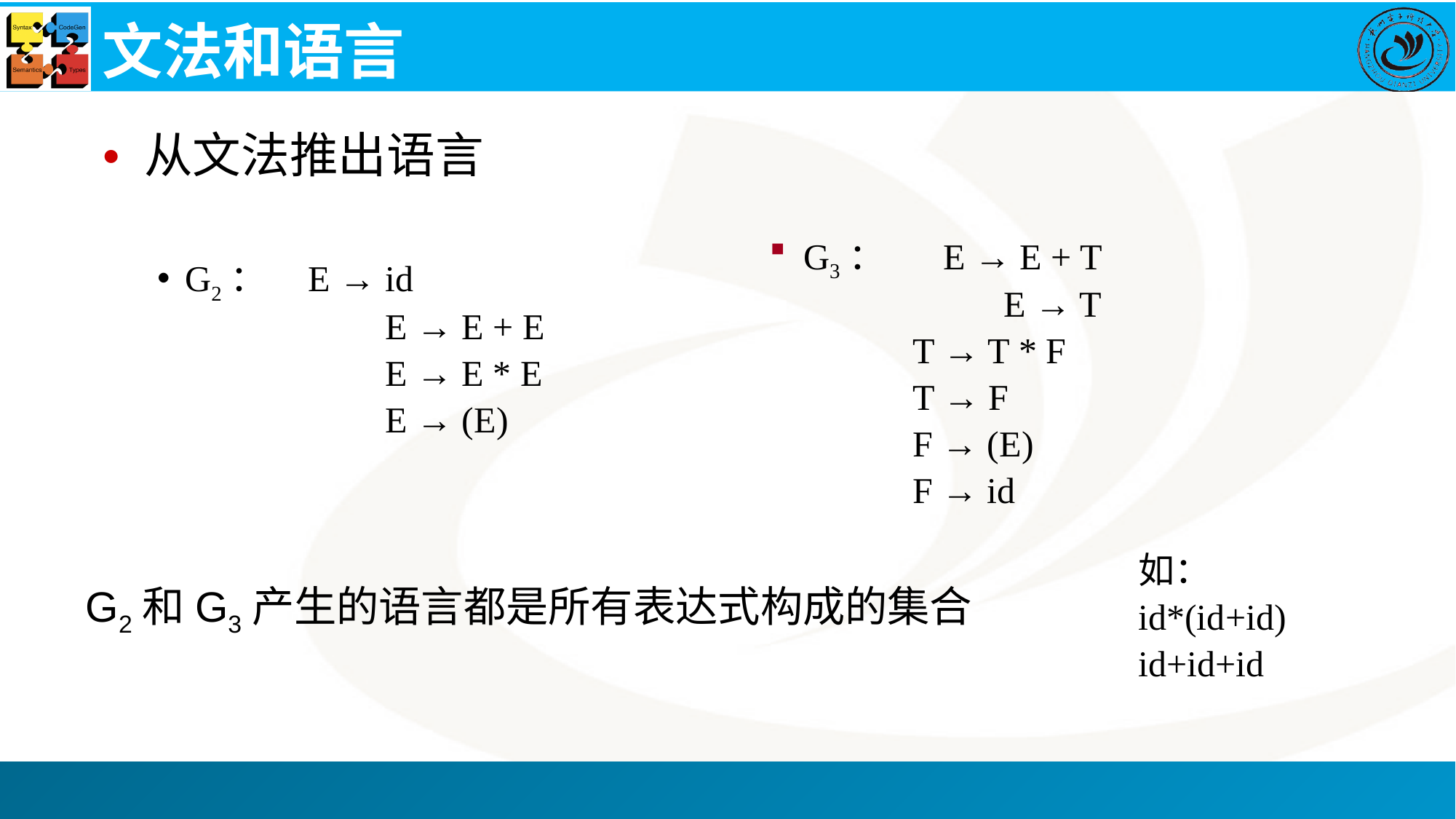

# 文法和语言
从文法推出语言

G2：    E → id
		          E → E + E
		          E → E * E
		          E → (E)
G3：      E → E + T
   	 	          E → T
	            T → T * F
	            T → F
	            F → (E)
	            F → id
如：
id*(id+id)
id+id+id
G2和G3产生的语言都是所有表达式构成的集合
36